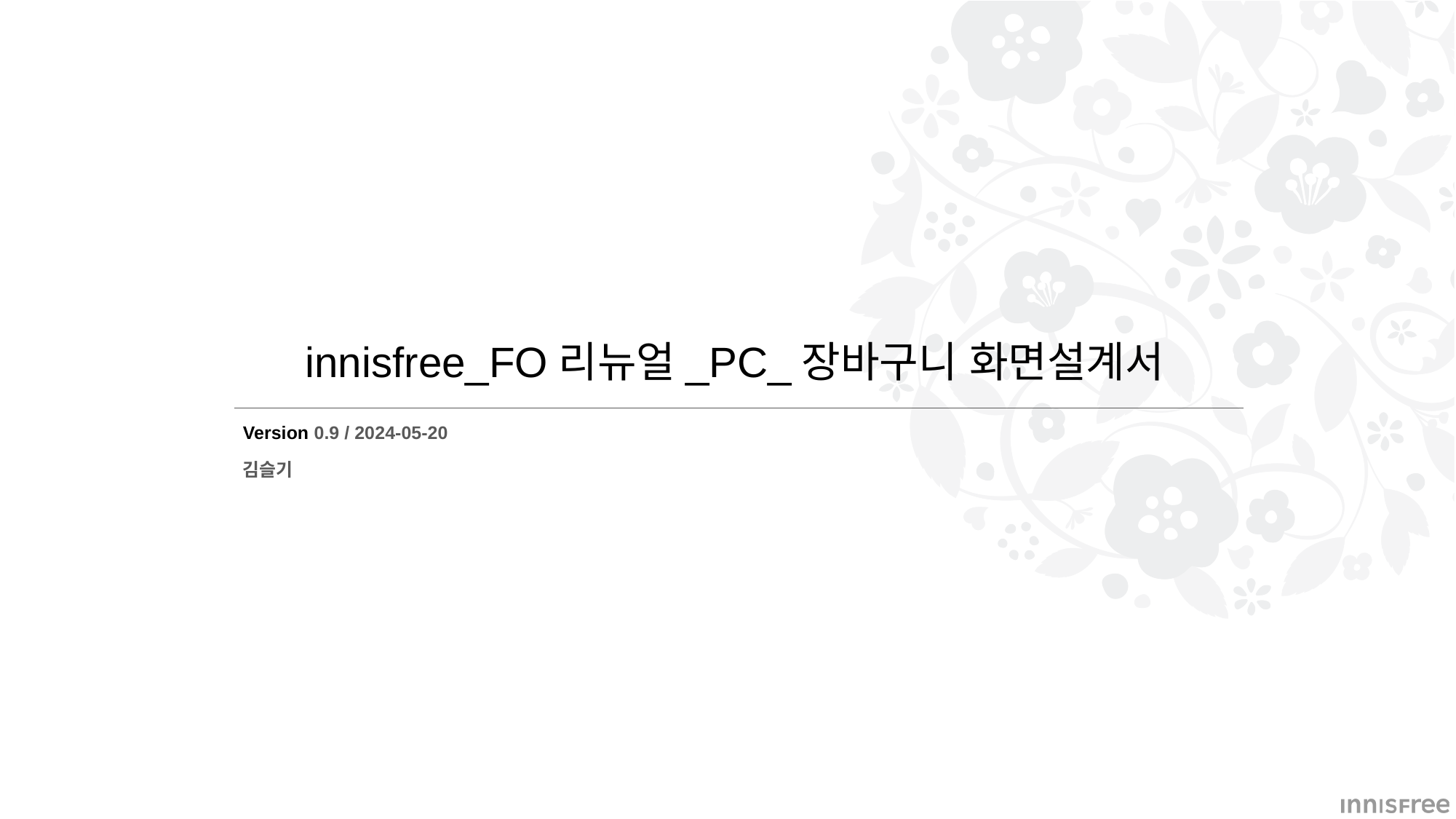

innisfree_FO리뉴얼_PC_장바구니 화면설계서
Version 0.9 / 2024-05-20
김슬기